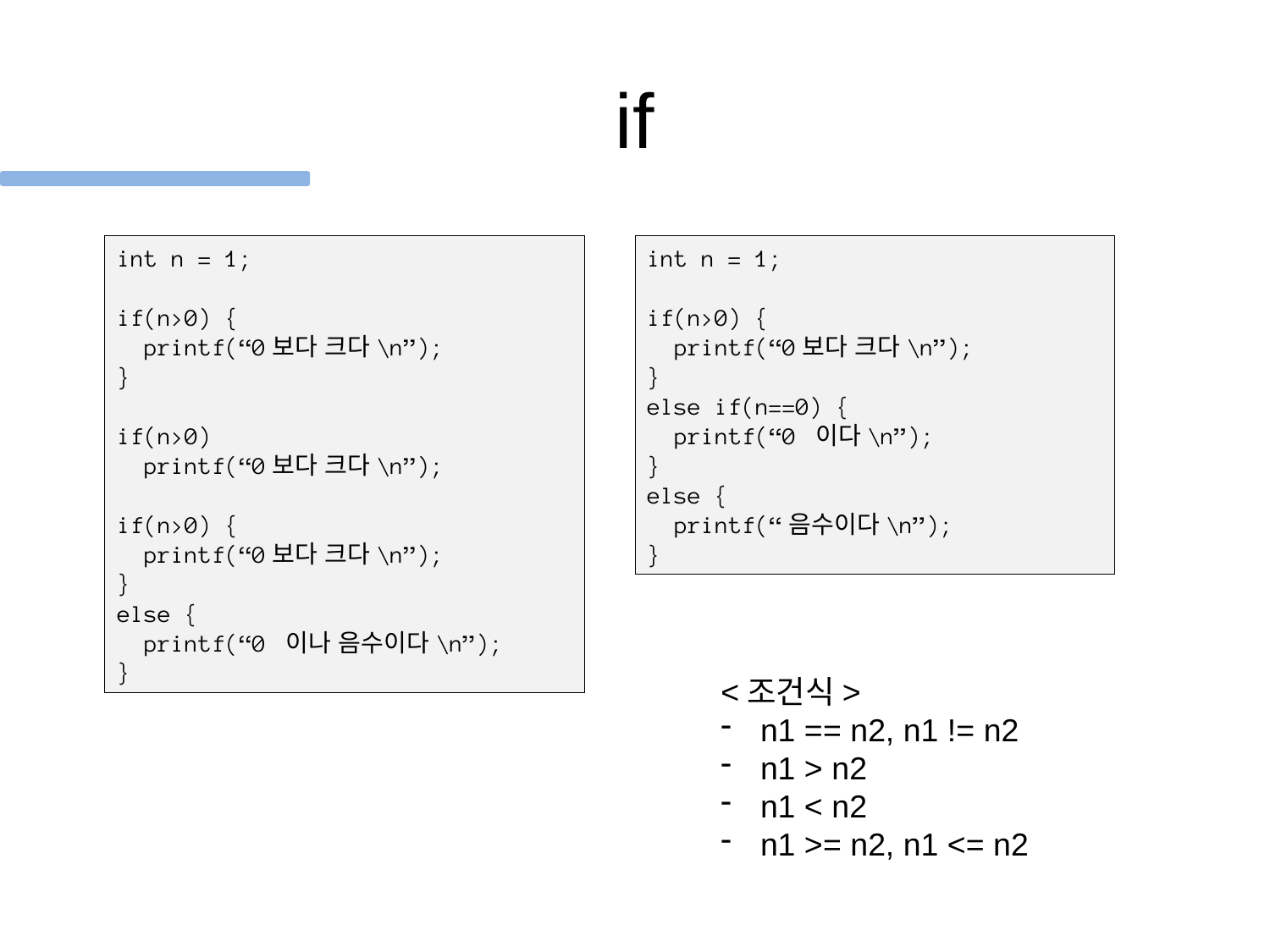

# if

int n = 1;

if(n>0) {
  printf(“0보다 크다\n”);
}

if(n>0)
  printf(“0보다 크다\n”);

if(n>0) {
  printf(“0보다 크다\n”);
}
else {
  printf(“0 이나 음수이다\n”);
}
int n = 1;

if(n>0) {
  printf(“0보다 크다\n”);
}
else if(n==0) {
  printf(“0 이다\n”);
}
else {
  printf(“음수이다\n”);
}
<조건식>
n1 == n2, n1 != n2
n1 > n2
n1 < n2
n1 >= n2, n1 <= n2